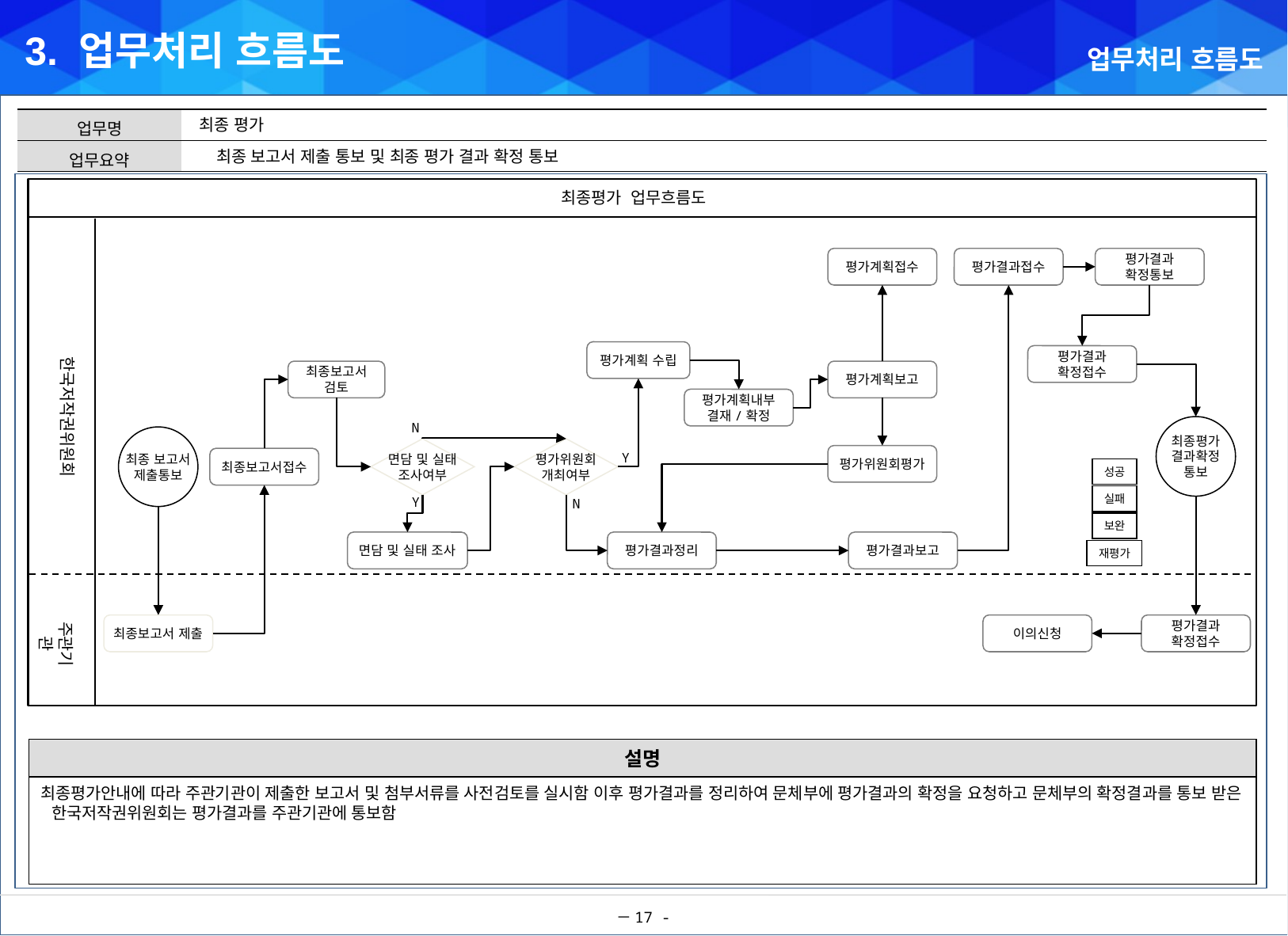

3. 업무처리 흐름도
업무처리 흐름도
최종 평가
최종 보고서 제출 통보 및 최종 평가 결과 확정 통보

최종평가  업무흐름도
평가계획접수
평가결과접수
평가결과
확정통보
한국저작권위원회
평가계획 수립
평가결과
확정접수
최종보고서
검토
평가계획보고
평가계획내부
결재/확정
최종평가
결과확정
통보
N
최종 보고서
제출통보
면담 및 실태
조사여부
평가위원회
개최여부
평가위원회평가
최종보고서접수
Y
성공
실패
Y
N
보완
면담 및 실태 조사
평가결과정리
평가결과보고
재평가
주관기관
최종보고서 제출
이의신청
평가결과
확정접수
설명
최종평가안내에 따라 주관기관이 제출한 보고서 및 첨부서류를 사전검토를 실시함 이후 평가결과를 정리하여 문체부에 평가결과의 확정을 요청하고 문체부의 확정결과를 통보 받은 한국저작권위원회는 평가결과를 주관기관에 통보함